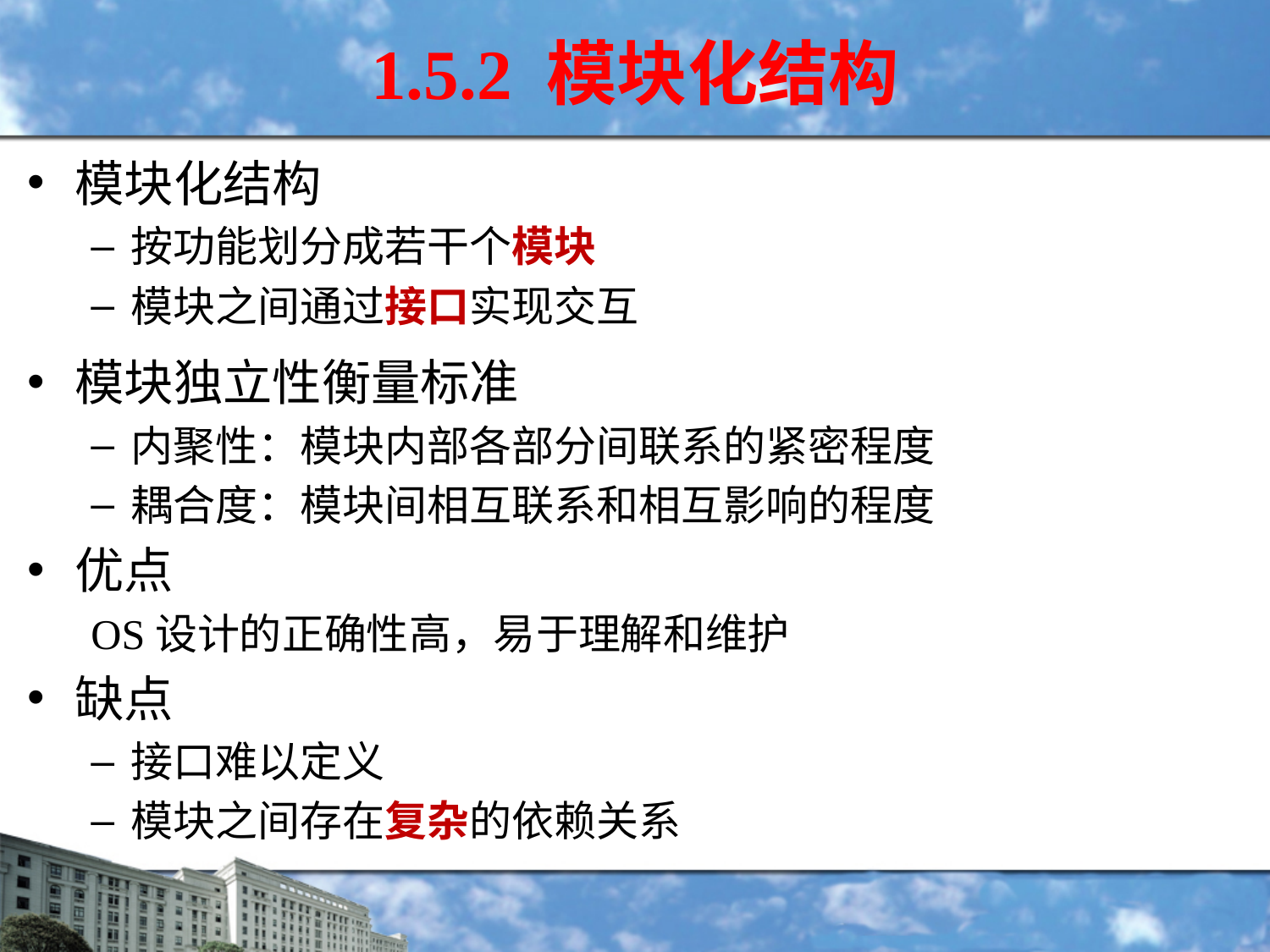

# 1.5.2 模块化结构
模块化结构
按功能划分成若干个模块
模块之间通过接口实现交互
模块独立性衡量标准
内聚性：模块内部各部分间联系的紧密程度
耦合度：模块间相互联系和相互影响的程度
优点
OS设计的正确性高，易于理解和维护
缺点
接口难以定义
模块之间存在复杂的依赖关系